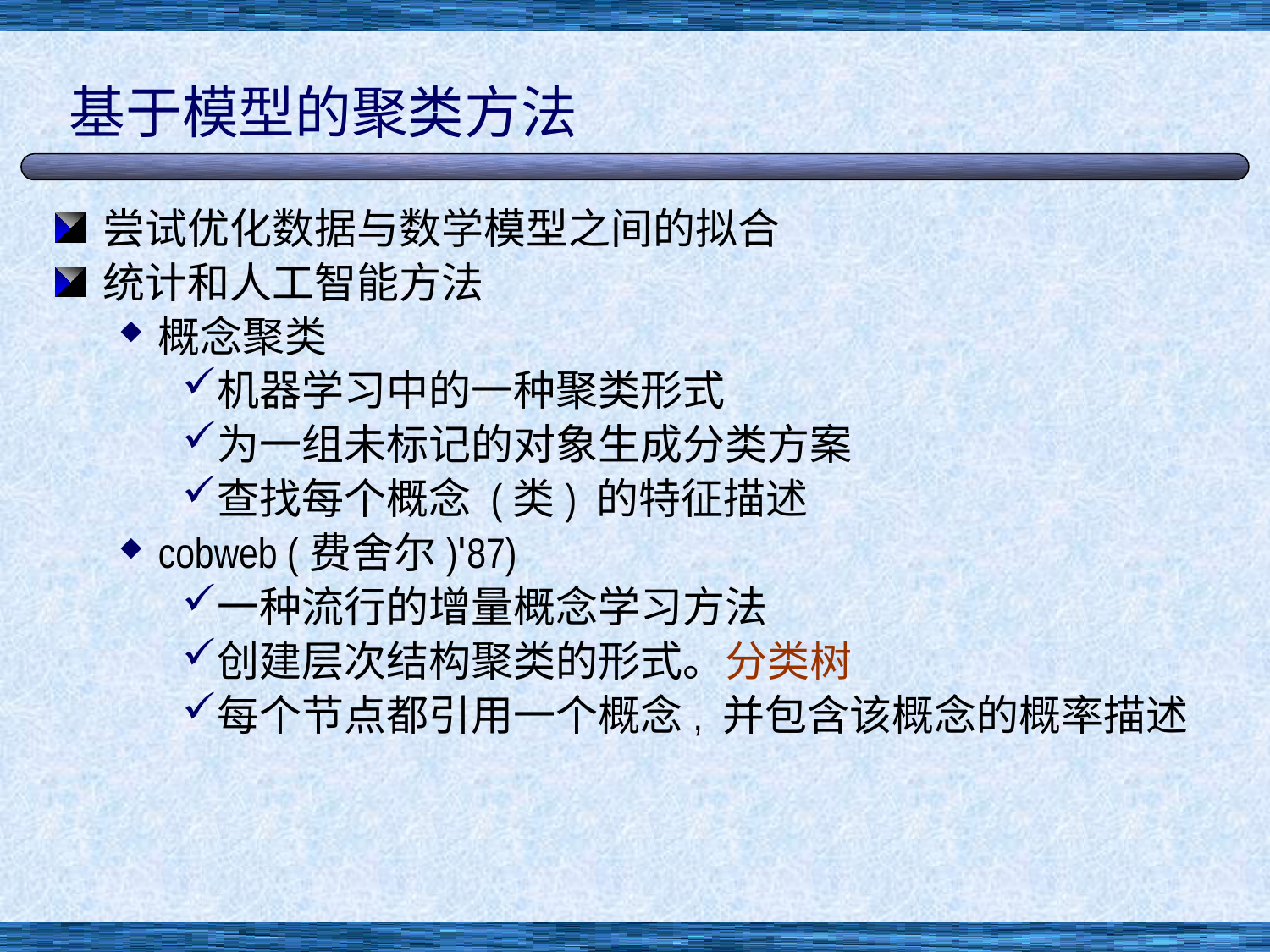

# 基于模型的聚类方法
尝试优化数据与数学模型之间的拟合
统计和人工智能方法
概念聚类
机器学习中的一种聚类形式
为一组未标记的对象生成分类方案
查找每个概念 (类) 的特征描述
cobweb (费舍尔)'87)
一种流行的增量概念学习方法
创建层次结构聚类的形式。分类树
每个节点都引用一个概念, 并包含该概念的概率描述